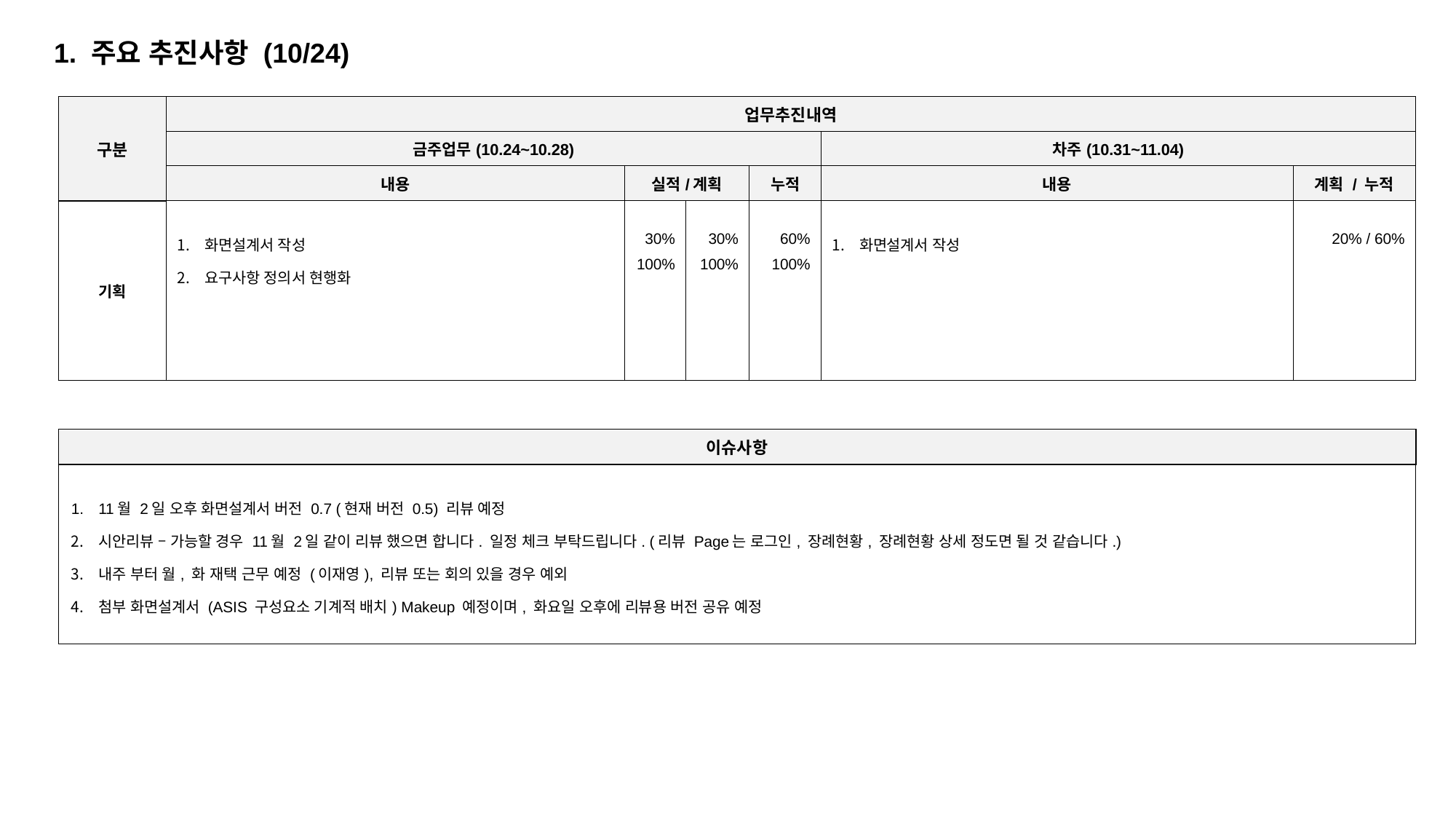

1. 주요 추진사항 (10/24)
| 구분 | 업무추진내역 |  |  |  |  |  |
| --- | --- | --- | --- | --- | --- | --- |
|  | 금주업무(10.24~10.28) |  |  |  | 차주(10.31~11.04) |  |
|  | 내용 | 실적/계획 |  | 누적 | 내용 | 계획 / 누적 |
| 기획 | 화면설계서 작성 요구사항 정의서 현행화 | 30% 100% | 30% 100% | 60% 100% | 화면설계서 작성 | 20% / 60% |
| 이슈사항 |
| --- |
| 11월 2일 오후 화면설계서 버전 0.7 (현재 버전 0.5) 리뷰 예정 시안리뷰 – 가능할 경우 11월 2일 같이 리뷰 했으면 합니다. 일정 체크 부탁드립니다. (리뷰 Page는 로그인, 장례현황, 장례현황 상세 정도면 될 것 같습니다.) 내주 부터 월, 화 재택 근무 예정 (이재영), 리뷰 또는 회의 있을 경우 예외 첨부 화면설계서 (ASIS 구성요소 기계적 배치) Makeup 예정이며, 화요일 오후에 리뷰용 버전 공유 예정 |